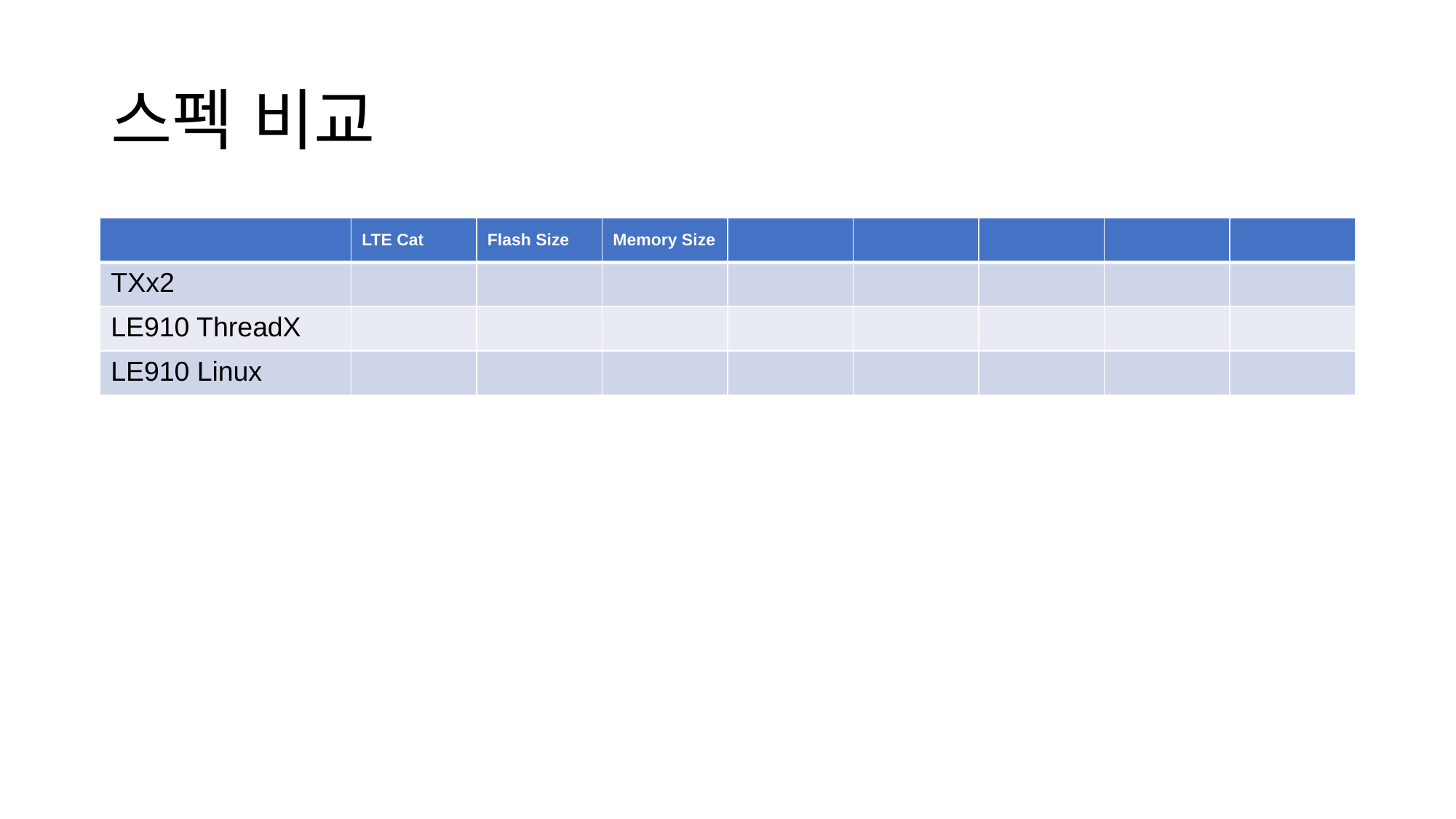

# 스펙 비교
|  | LTE Cat | Flash Size | Memory Size |  |  |  |  |  |
| --- | --- | --- | --- | --- | --- | --- | --- | --- |
| TXx2 |  |  |  |  |  |  |  |  |
| LE910 ThreadX |  |  |  |  |  |  |  |  |
| LE910 Linux |  |  |  |  |  |  |  |  |